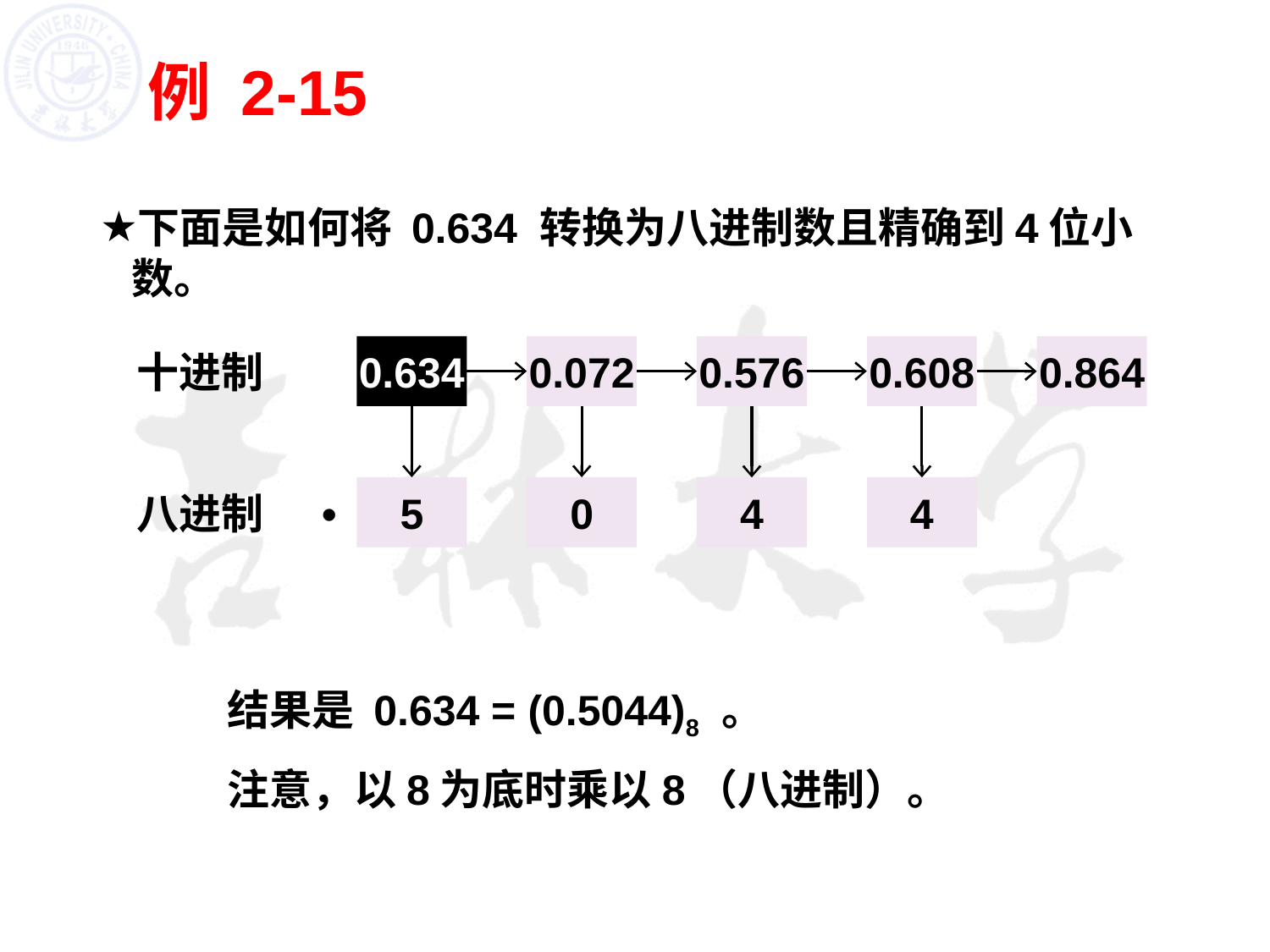

# 例 2-15
下面是如何将 0.634 转换为八进制数且精确到4位小数。

	结果是 0.634 = (0.5044)8 。
	注意，以8为底时乘以8（八进制）。

0.634
0.072
0.576
0.608
十进制
0
5
4
八进制
•
0.864
4